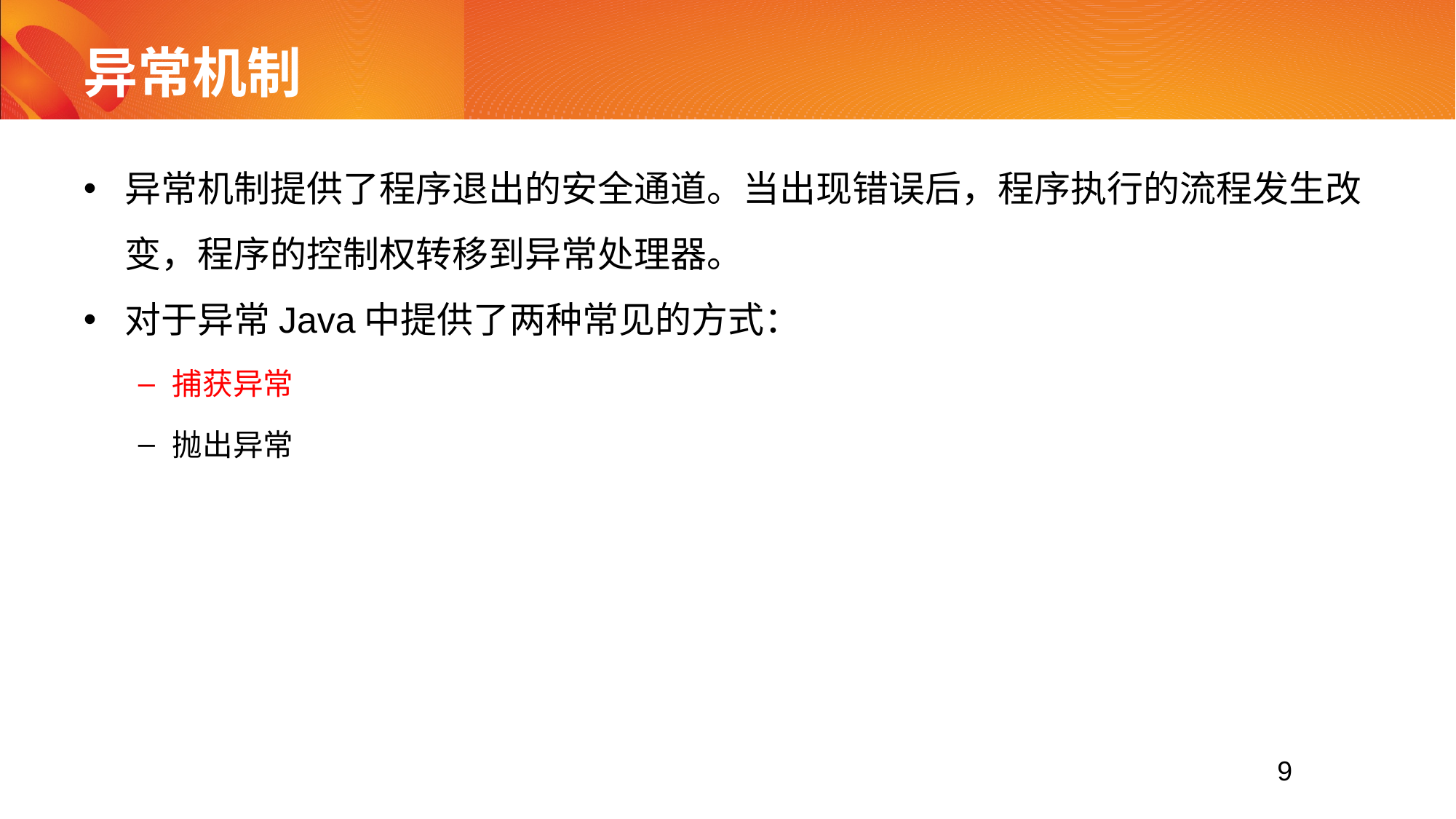

# 异常机制
异常机制提供了程序退出的安全通道。当出现错误后，程序执行的流程发生改变，程序的控制权转移到异常处理器。
对于异常Java中提供了两种常见的方式：
捕获异常
抛出异常